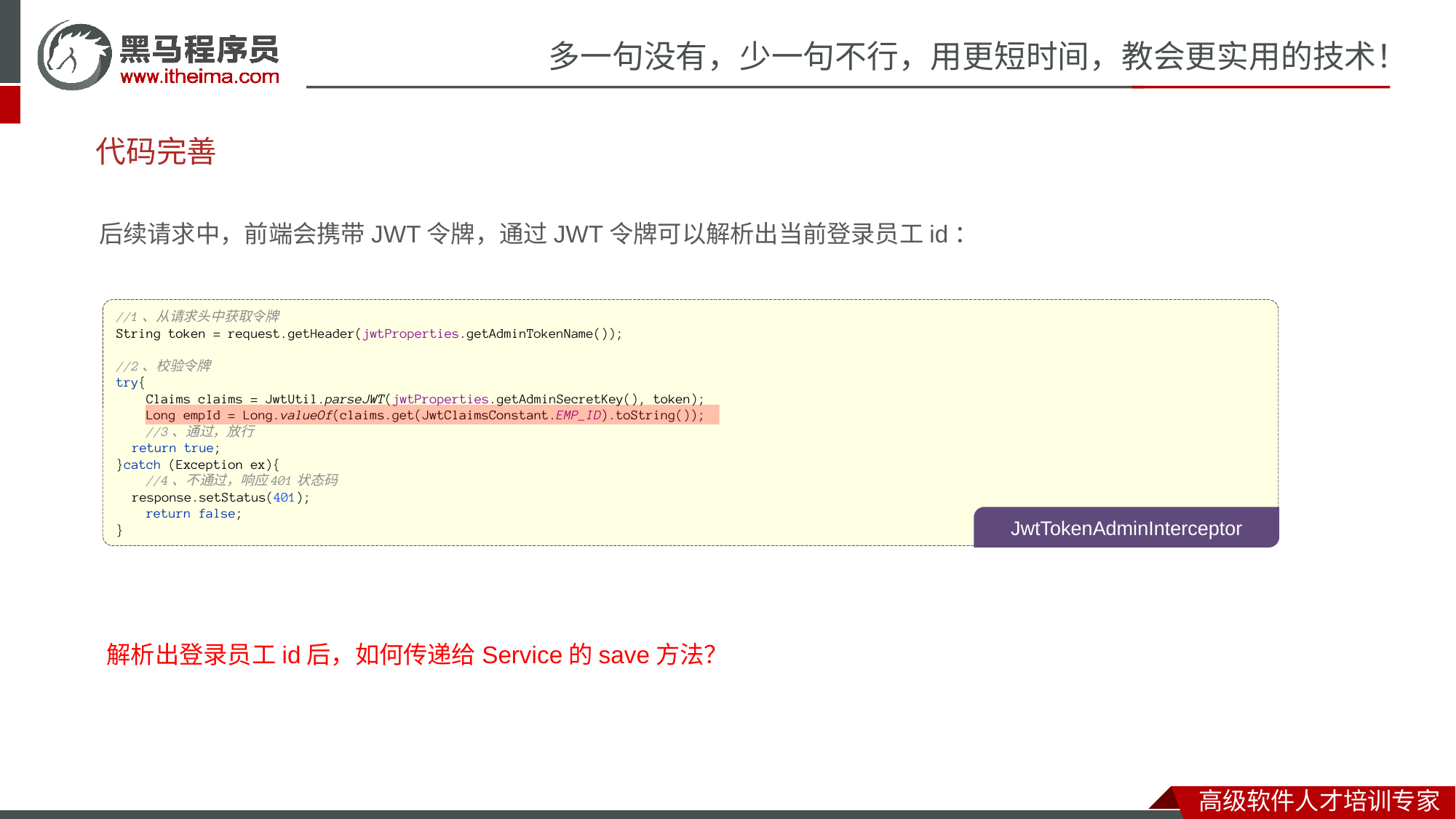

# 代码完善
后续请求中，前端会携带JWT令牌，通过JWT令牌可以解析出当前登录员工id：
//1、从请求头中获取令牌
String token = request.getHeader(jwtProperties.getAdminTokenName());
//2、校验令牌
try{
    Claims claims = JwtUtil.parseJWT(jwtProperties.getAdminSecretKey(), token);
    Long empId = Long.valueOf(claims.get(JwtClaimsConstant.EMP_ID).toString());
    //3、通过，放行
    return true;
}catch (Exception ex){
    //4、不通过，响应401状态码
    response.setStatus(401);
    return false;
}

JwtTokenAdminInterceptor
解析出登录员工id后，如何传递给Service的save方法？